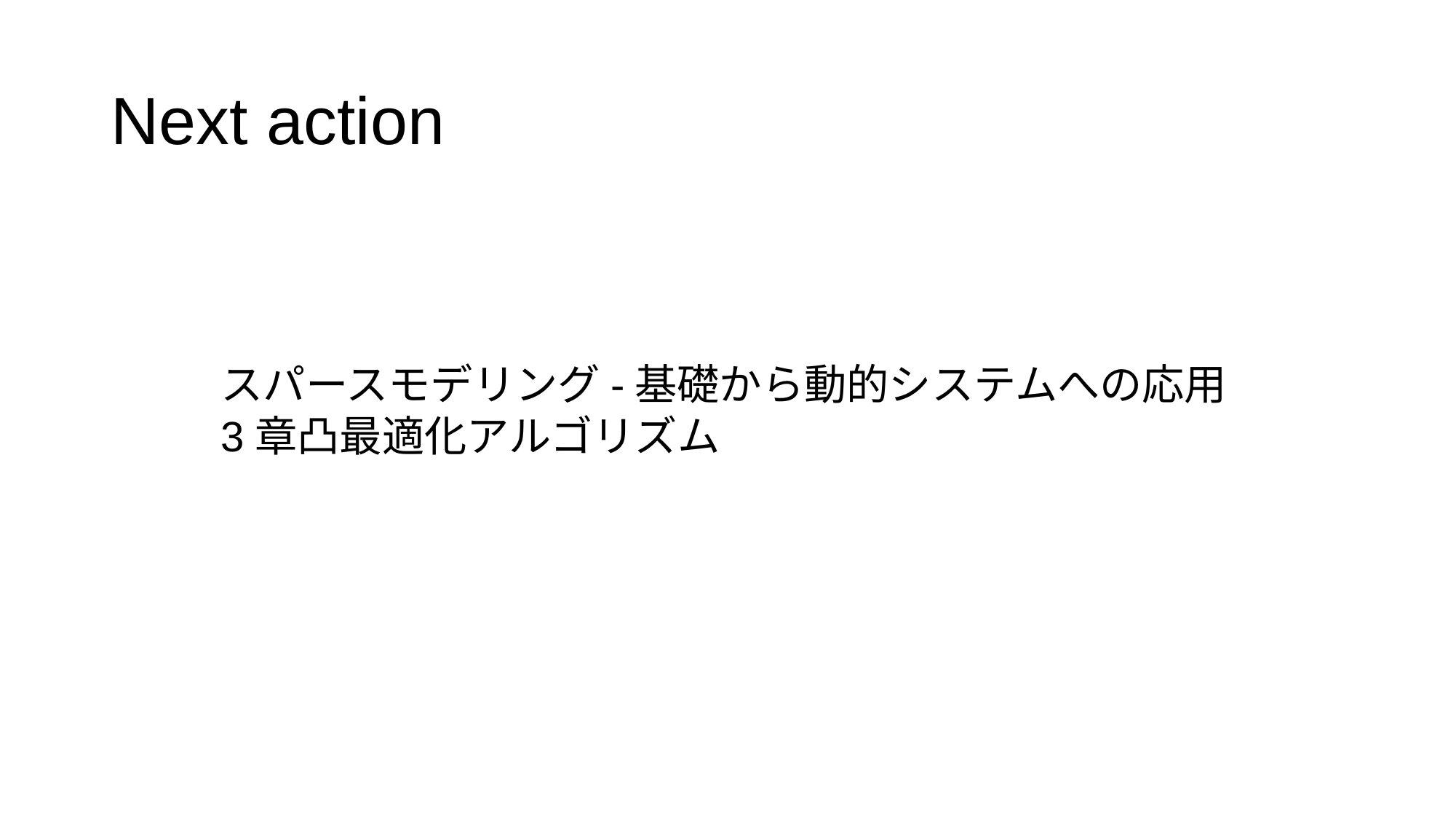

Next action
スパースモデリング-基礎から動的システムへの応用3章凸最適化アルゴリズム